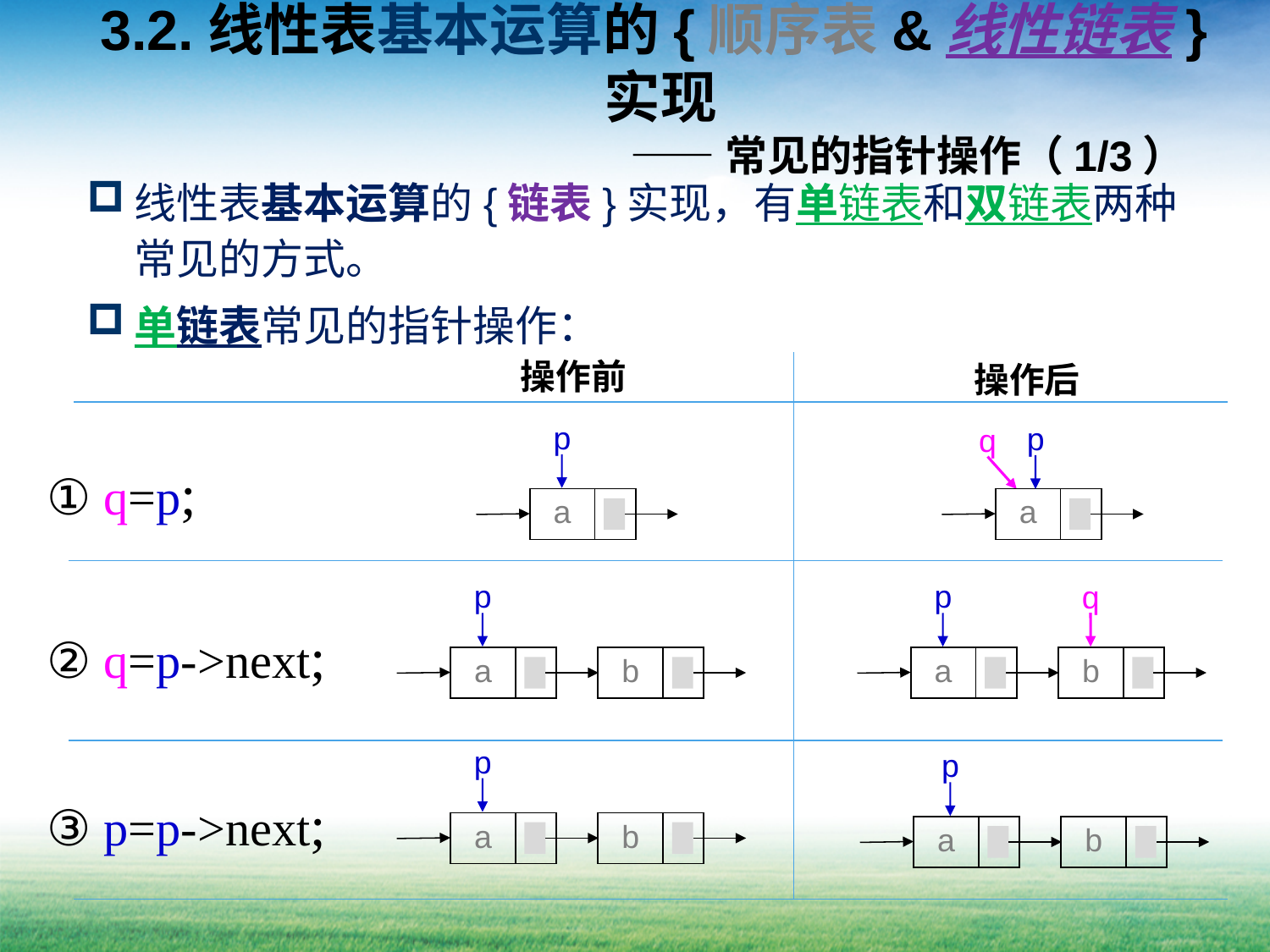

3.2.线性表基本运算的{顺序表&线性链表}实现
——常见的指针操作（1/3）
线性表基本运算的{链表}实现，有单链表和双链表两种常见的方式。
单链表常见的指针操作：
操作前
操作后
p

p

q

① q=p;
| a | ^ |
| --- | --- |
| a | ^ |
| --- | --- |

p

p

q

② q=p->next;
| a | ^ |
| --- | --- |
| b | ^ |
| --- | --- |
| a | ^ |
| --- | --- |
| b | ^ |
| --- | --- |

p

p

③ p=p->next;
| a | ^ |
| --- | --- |
| b | ^ |
| --- | --- |
| a | ^ |
| --- | --- |
| b | ^ |
| --- | --- |